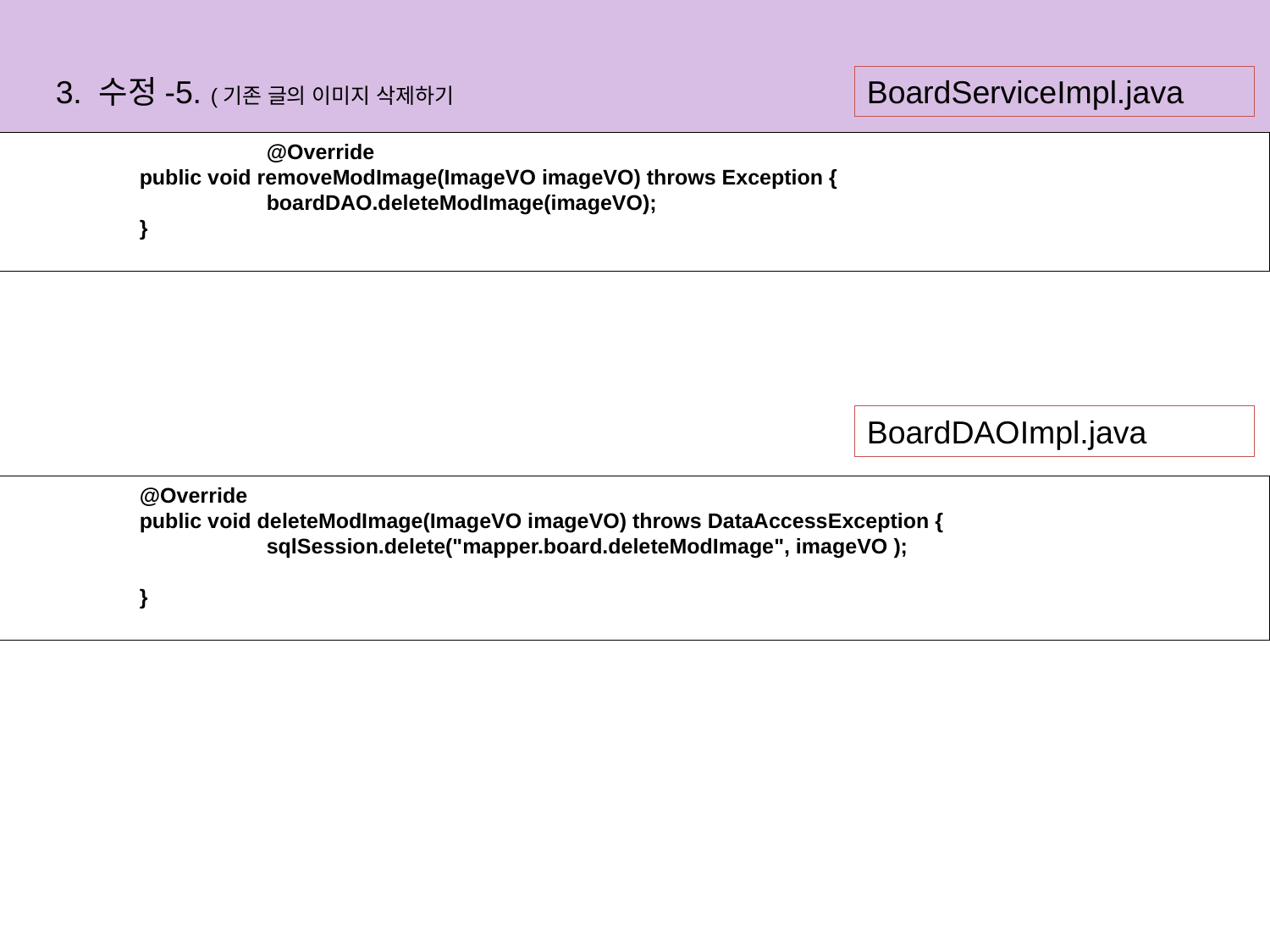

BoardServiceImpl.java
3. 수정-5. (기존 글의 이미지 삭제하기
		@Override
	public void removeModImage(ImageVO imageVO) throws Exception {
		boardDAO.deleteModImage(imageVO);
	}

BoardDAOImpl.java
	@Override
	public void deleteModImage(ImageVO imageVO) throws DataAccessException {
		sqlSession.delete("mapper.board.deleteModImage", imageVO );

	}